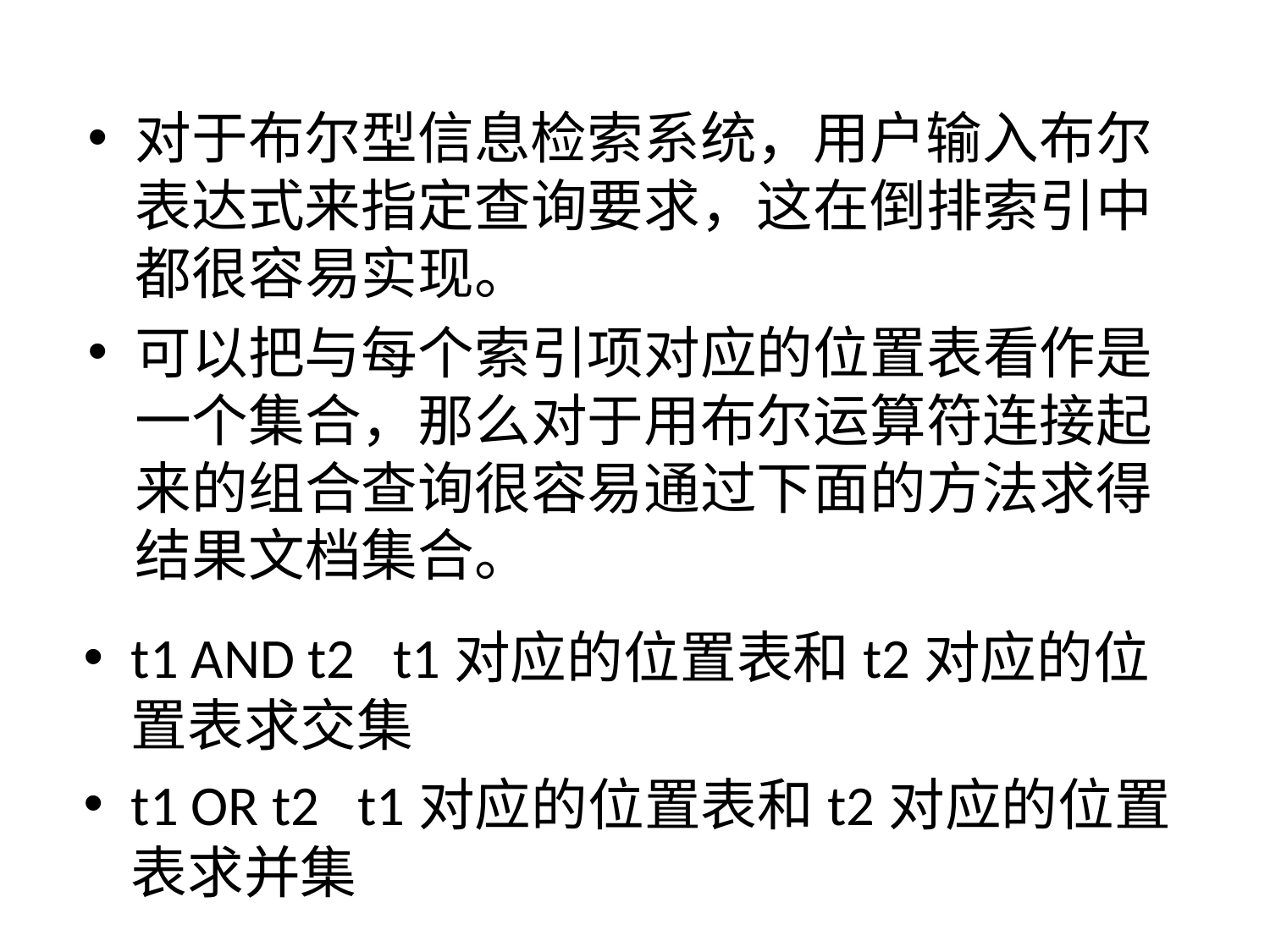

对于布尔型信息检索系统，用户输入布尔表达式来指定查询要求，这在倒排索引中都很容易实现。
可以把与每个索引项对应的位置表看作是一个集合，那么对于用布尔运算符连接起来的组合查询很容易通过下面的方法求得结果文档集合。
t1 AND t2   t1对应的位置表和t2对应的位置表求交集
t1 OR t2   t1对应的位置表和t2对应的位置表求并集